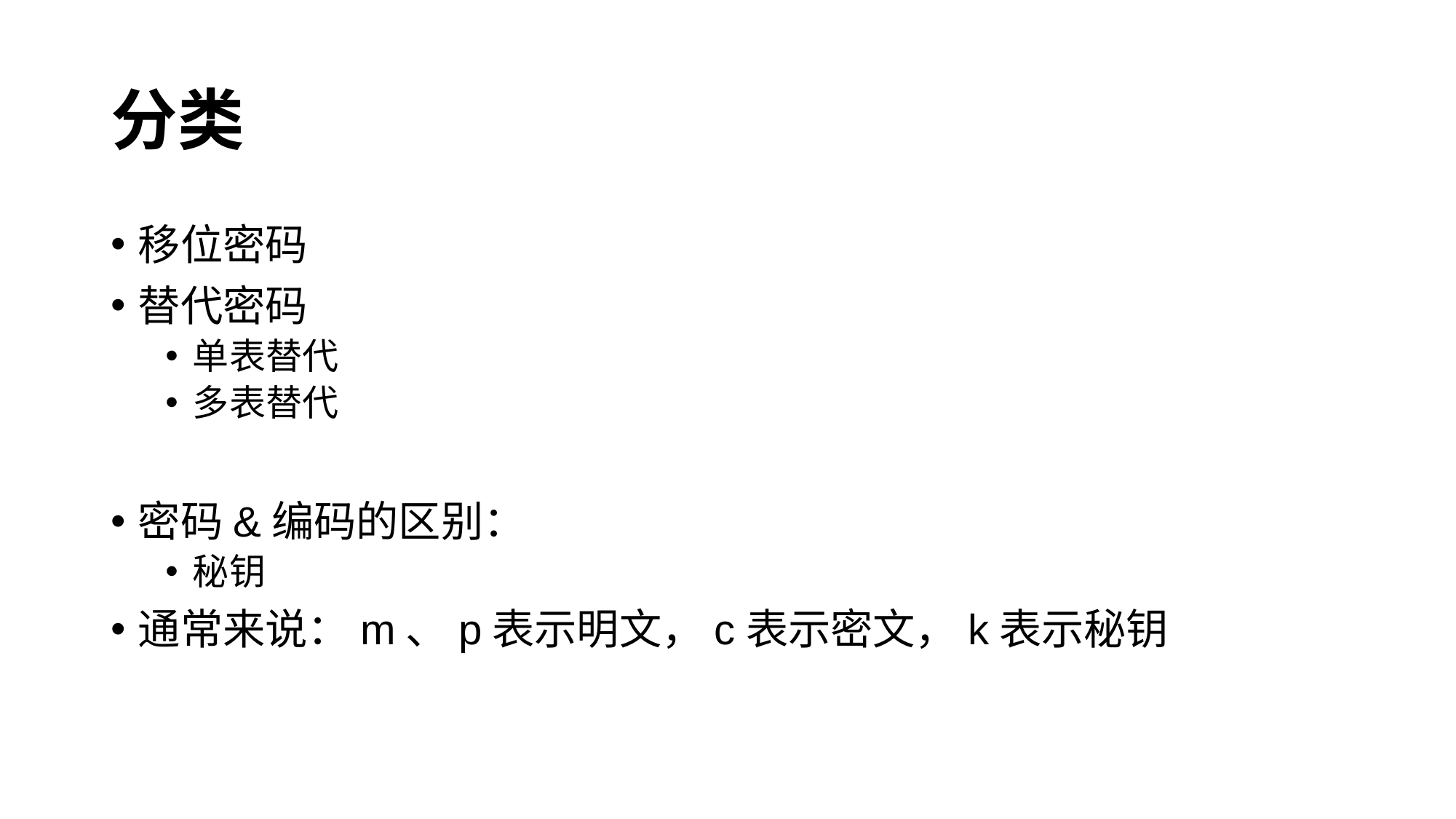

# 分类
移位密码
替代密码
单表替代
多表替代

密码&编码的区别：
秘钥
通常来说：m、p表示明文，c表示密文，k表示秘钥